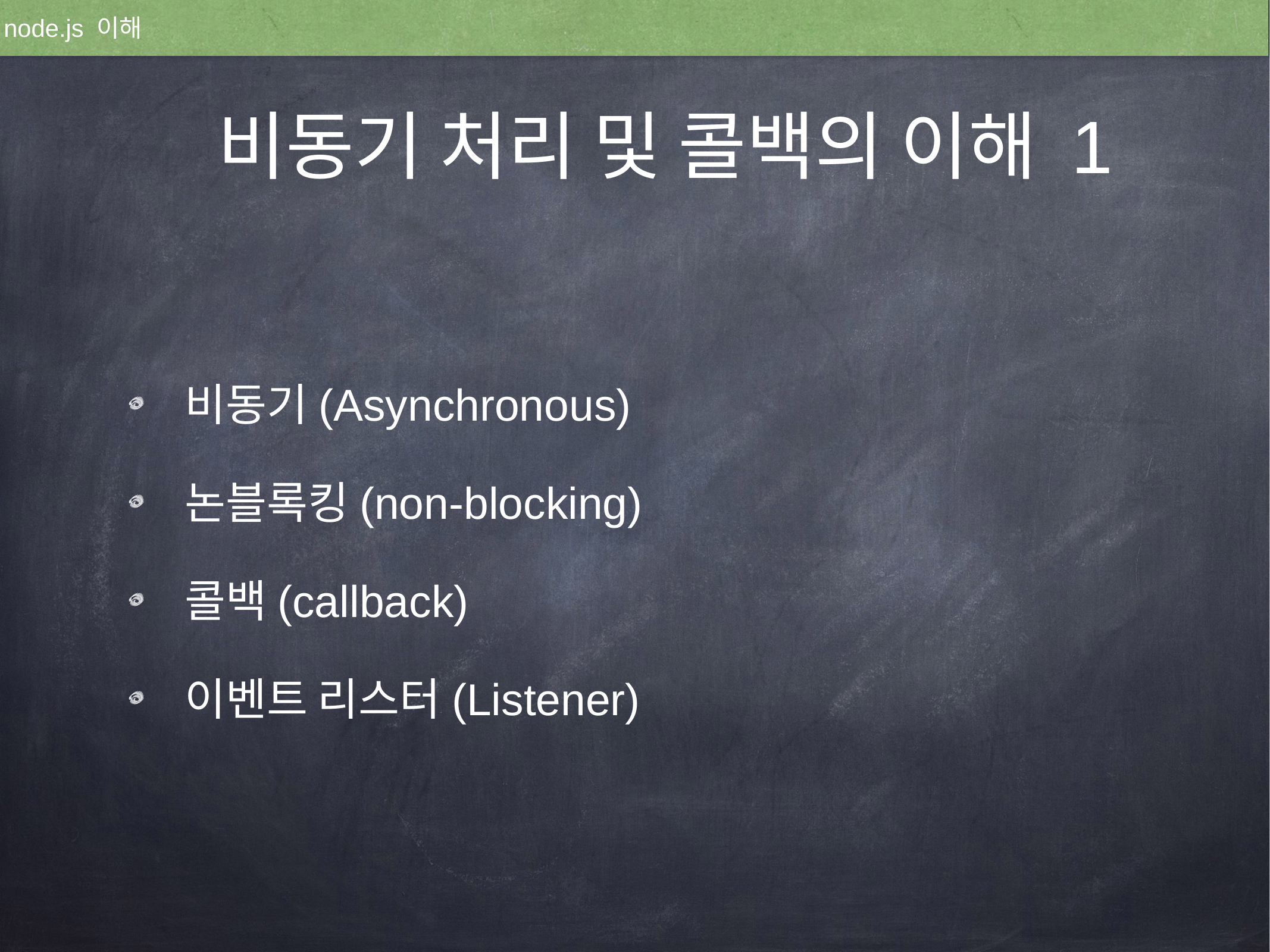

node.js 이해
# 비동기 처리 및 콜백의 이해 1
비동기(Asynchronous)
논블록킹(non-blocking)
콜백(callback)
이벤트 리스터(Listener)